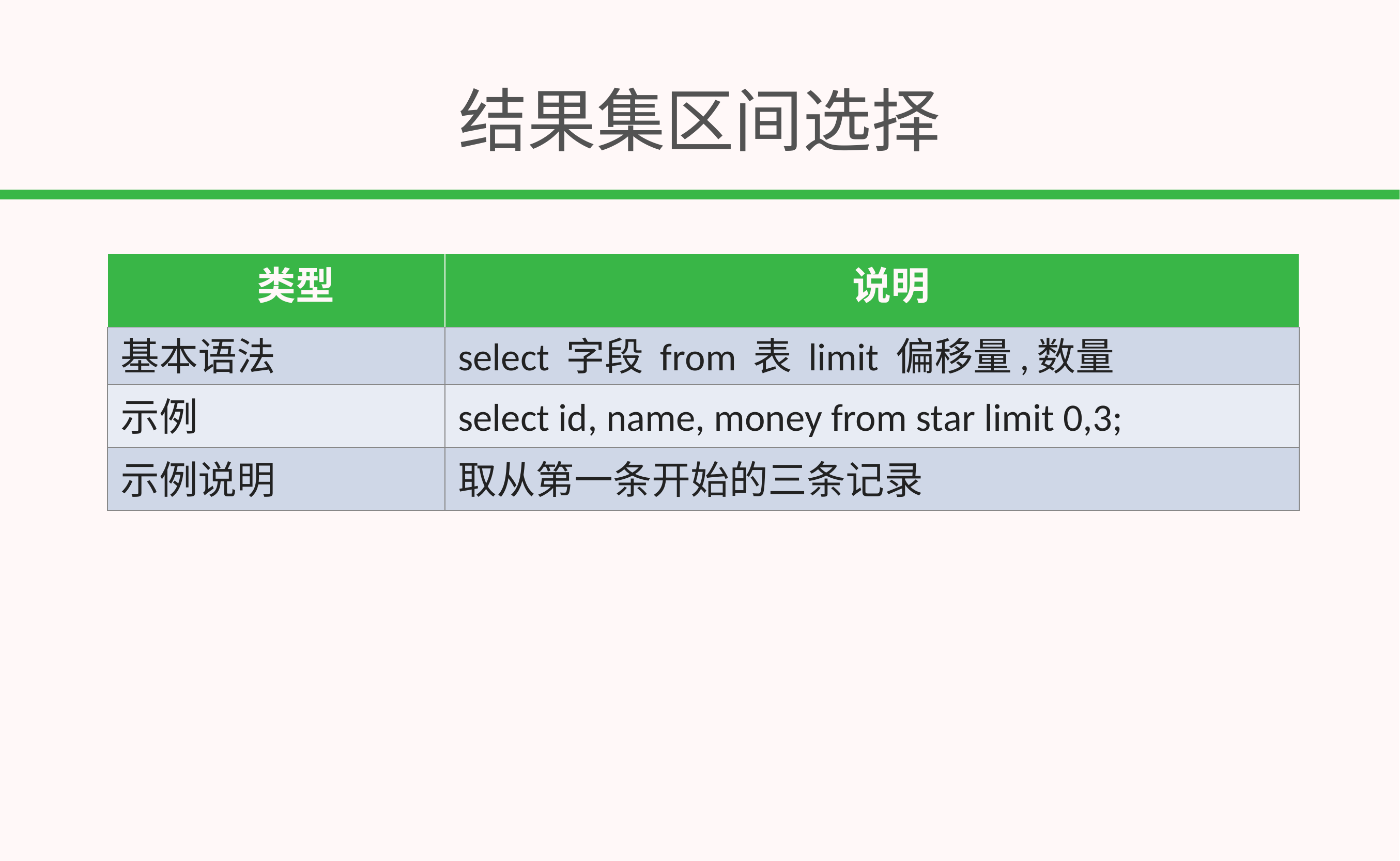

# 结果集区间选择
| 类型 | 说明 |
| --- | --- |
| 基本语法 | select 字段 from 表 limit 偏移量,数量 |
| 示例 | select id, name, money from star limit 0,3; |
| 示例说明 | 取从第一条开始的三条记录 |